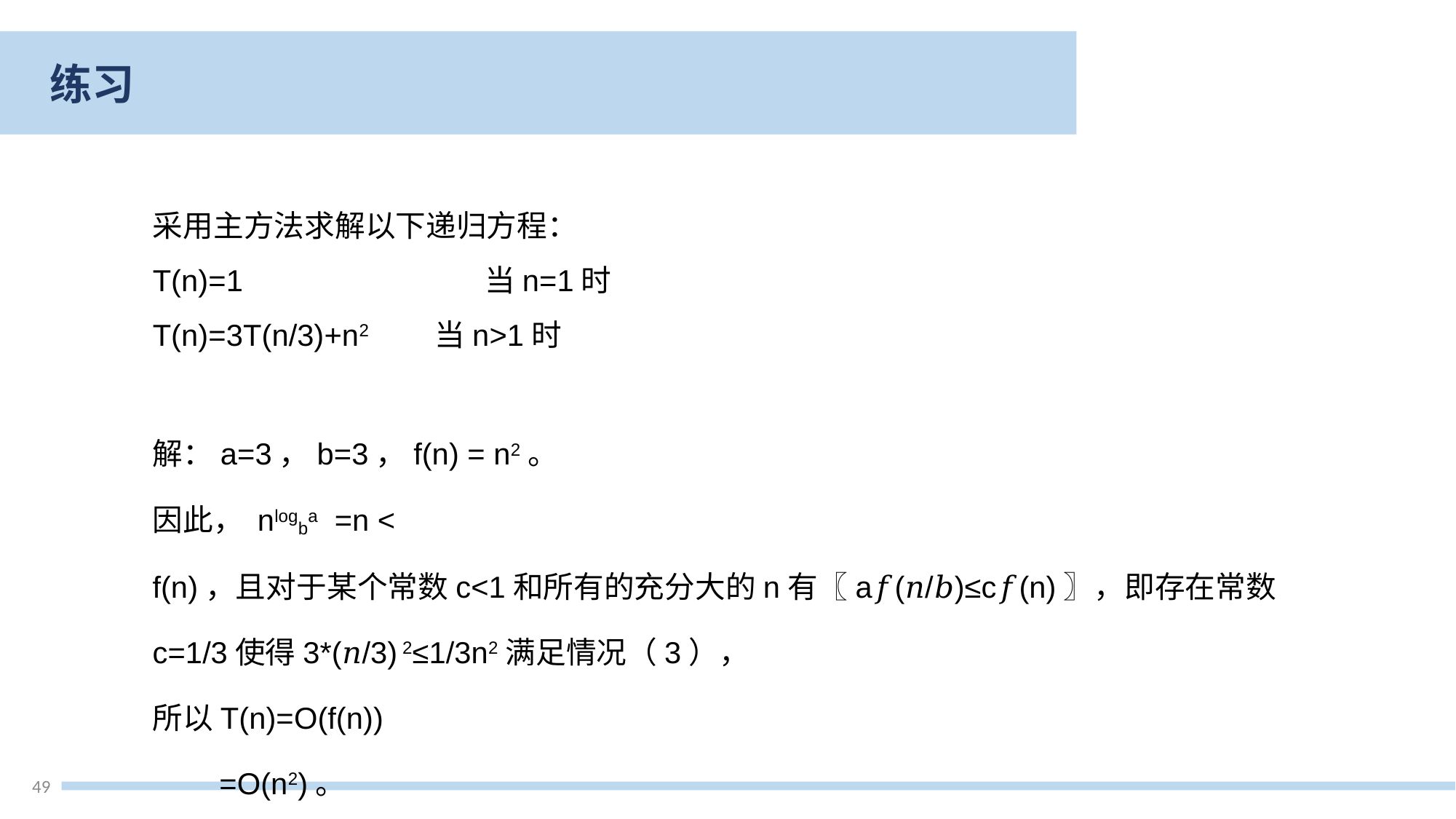

练习
采用主方法求解以下递归方程：
T(n)=1                            当n=1时
T(n)=3T(n/3)+n2       当n>1时
解：a=3，b=3，f(n) = n2。
因此， nlogba  =n < f(n)，且对于某个常数c<1和所有的充分大的n有〖a𝑓(𝑛/𝑏)≤c𝑓(n)〗，即存在常数c=1/3使得3*(𝑛/3) 2≤1/3n2满足情况（3），
所以T(n)=O(f(n))
        =O(n2)。
49